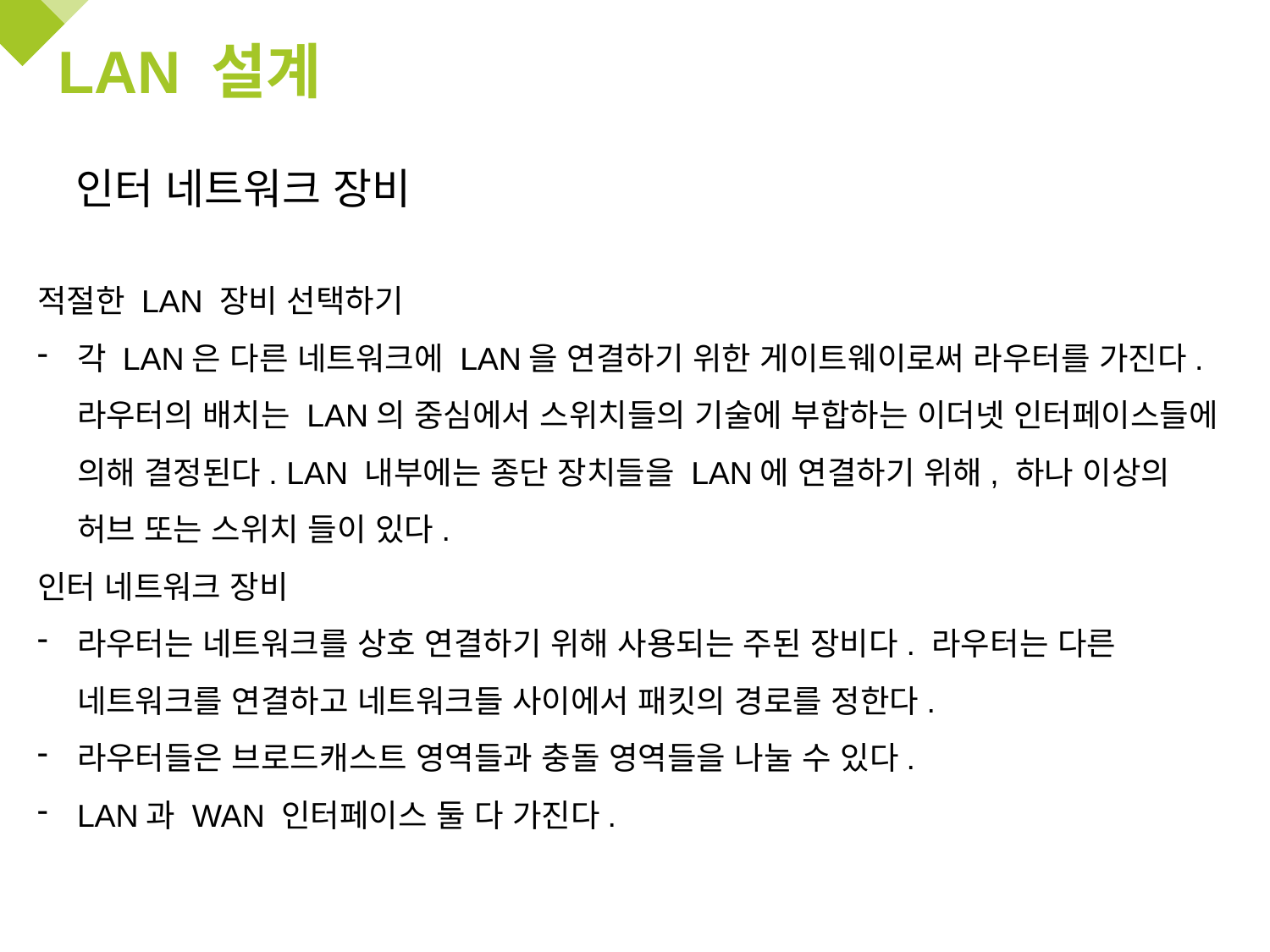

# LAN 설계
인터 네트워크 장비
적절한 LAN 장비 선택하기
각 LAN은 다른 네트워크에 LAN을 연결하기 위한 게이트웨이로써 라우터를 가진다. 라우터의 배치는 LAN의 중심에서 스위치들의 기술에 부합하는 이더넷 인터페이스들에 의해 결정된다. LAN 내부에는 종단 장치들을 LAN에 연결하기 위해, 하나 이상의 허브 또는 스위치 들이 있다.
인터 네트워크 장비
라우터는 네트워크를 상호 연결하기 위해 사용되는 주된 장비다. 라우터는 다른 네트워크를 연결하고 네트워크들 사이에서 패킷의 경로를 정한다.
라우터들은 브로드캐스트 영역들과 충돌 영역들을 나눌 수 있다.
LAN과 WAN 인터페이스 둘 다 가진다.